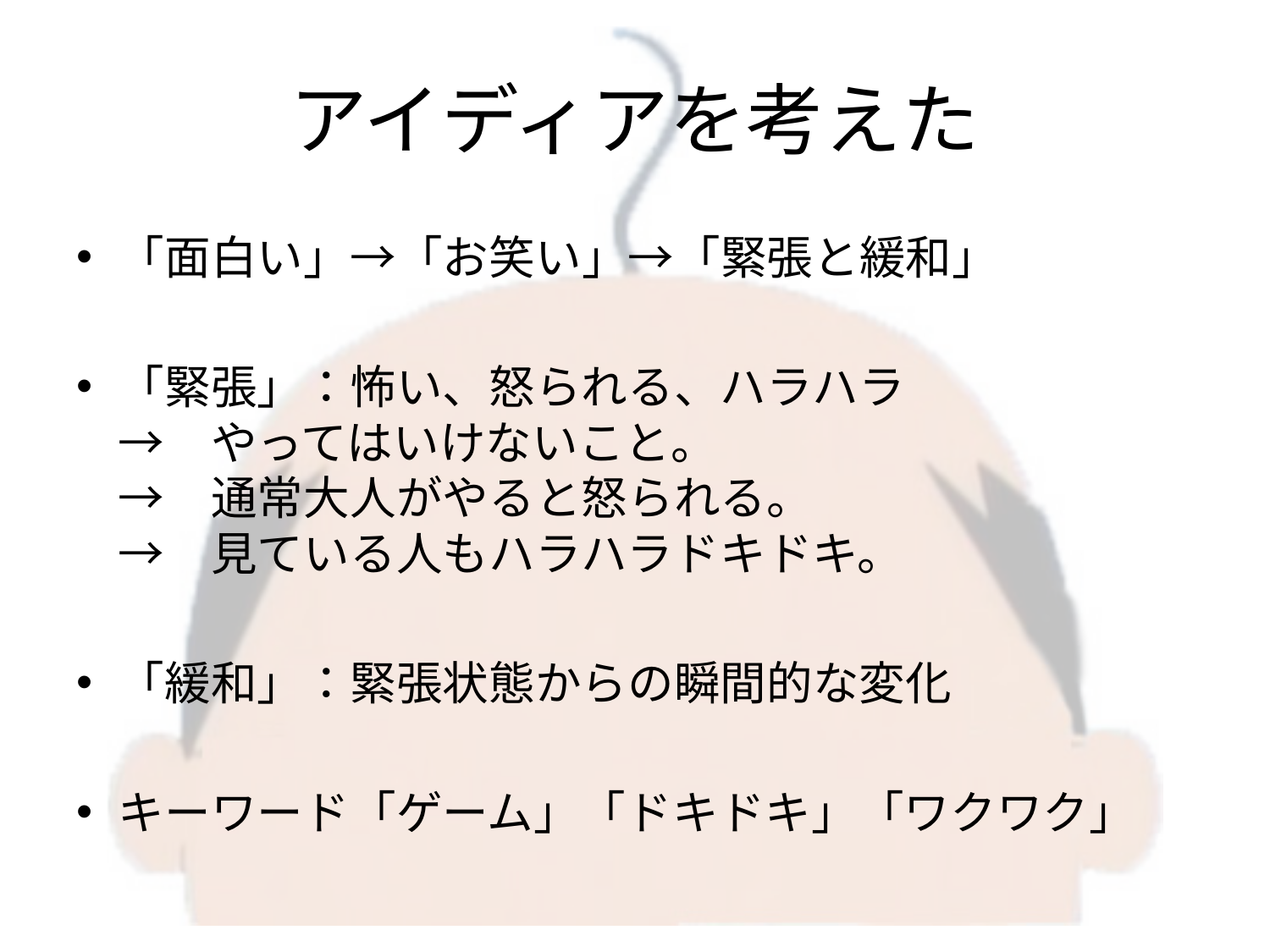

# アイディアを考えた
「面白い」→「お笑い」→「緊張と緩和」

「緊張」：怖い、怒られる、ハラハラ
→　やってはいけないこと。
→　通常大人がやると怒られる。
→　見ている人もハラハラドキドキ。

「緩和」：緊張状態からの瞬間的な変化

キーワード「ゲーム」「ドキドキ」「ワクワク」